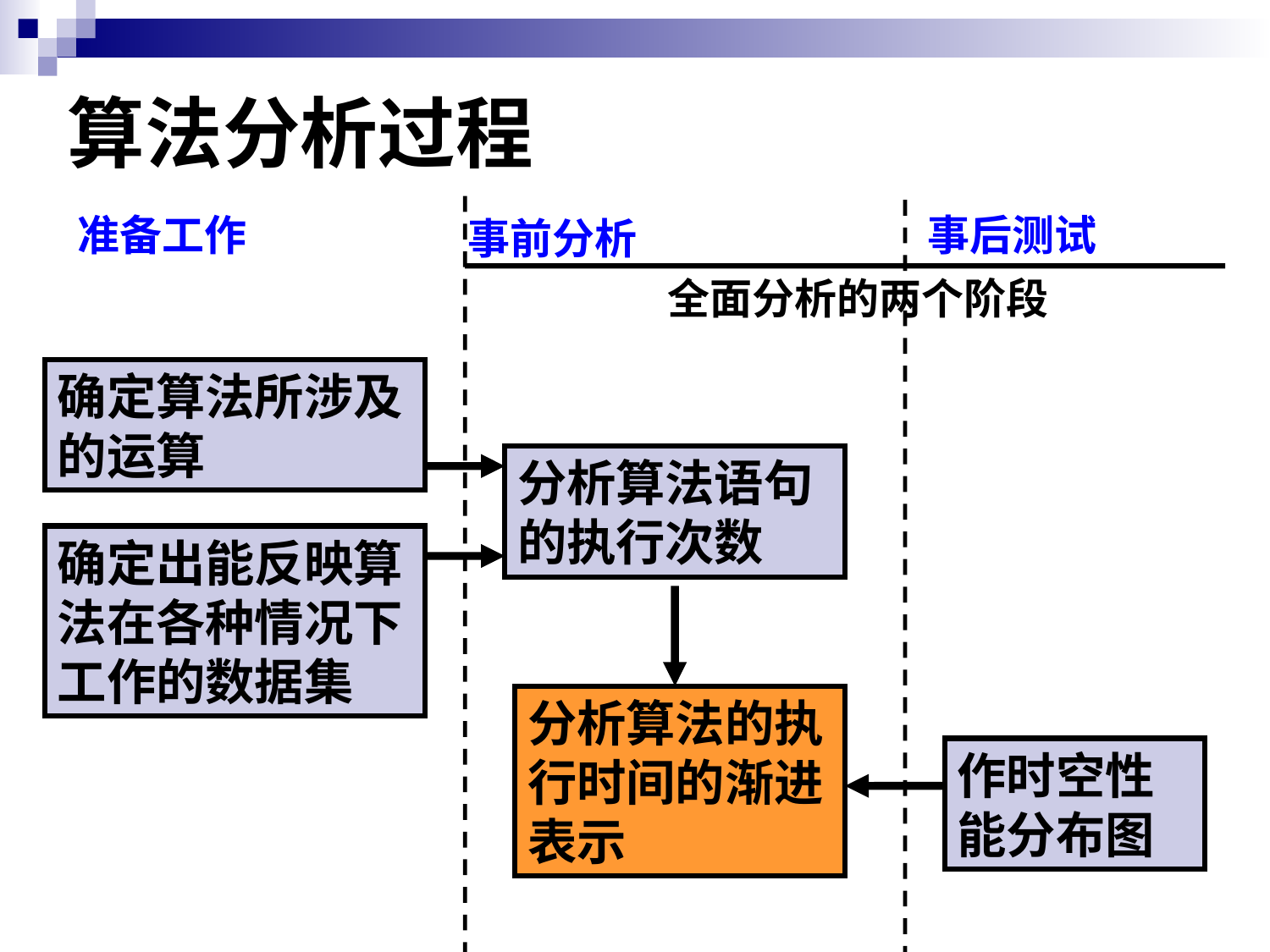

# 算法分析过程

准备工作
事后测试
事前分析

全面分析的两个阶段
确定算法所涉及的运算
分析算法语句的执行次数

确定出能反映算法在各种情况下工作的数据集

分析算法的执行时间的渐进表示
作时空性能分布图